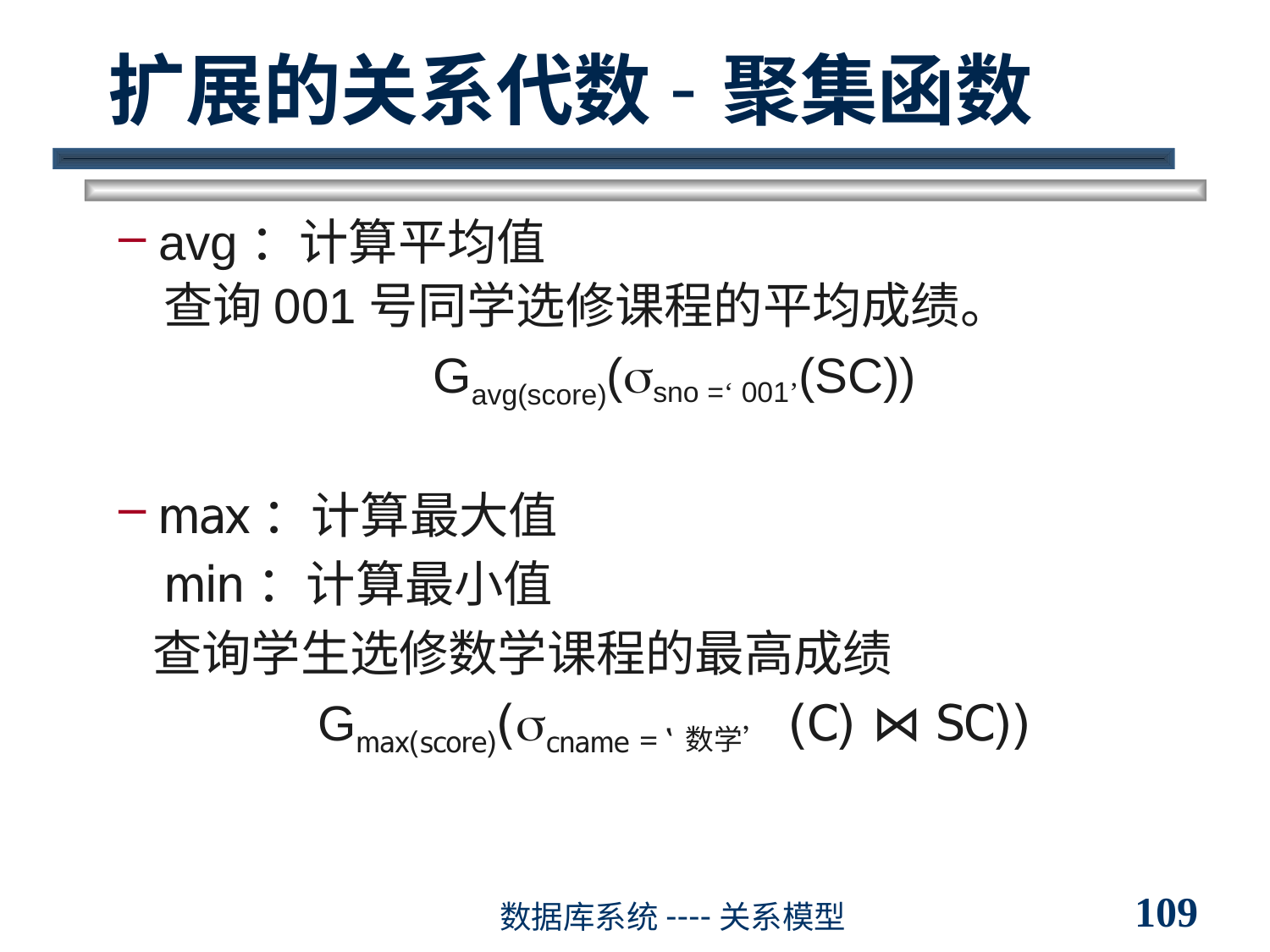

# 扩展的关系代数-聚集函数
avg：计算平均值
   查询001号同学选修课程的平均成绩。
Gavg(score)(σsno =‘ 001’(SC))

max：计算最大值
   min：计算最小值
  查询学生选修数学课程的最高成绩
Gmax(score)(σcname = ‘数学’ (C) ⋈ SC))

109
数据库系统----关系模型